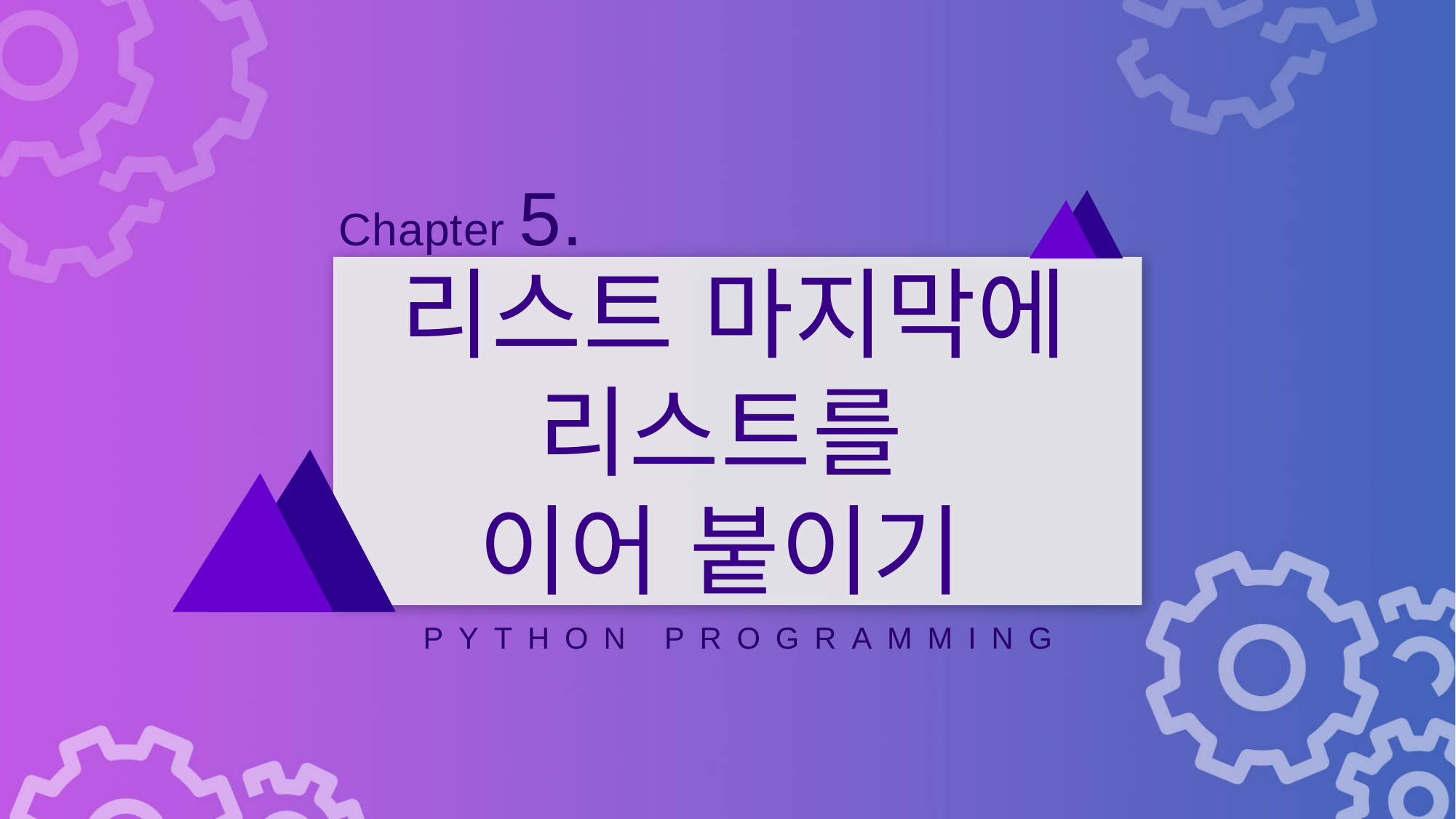

Chapter 5.
리스트 마지막에 리스트를
이어 붙이기